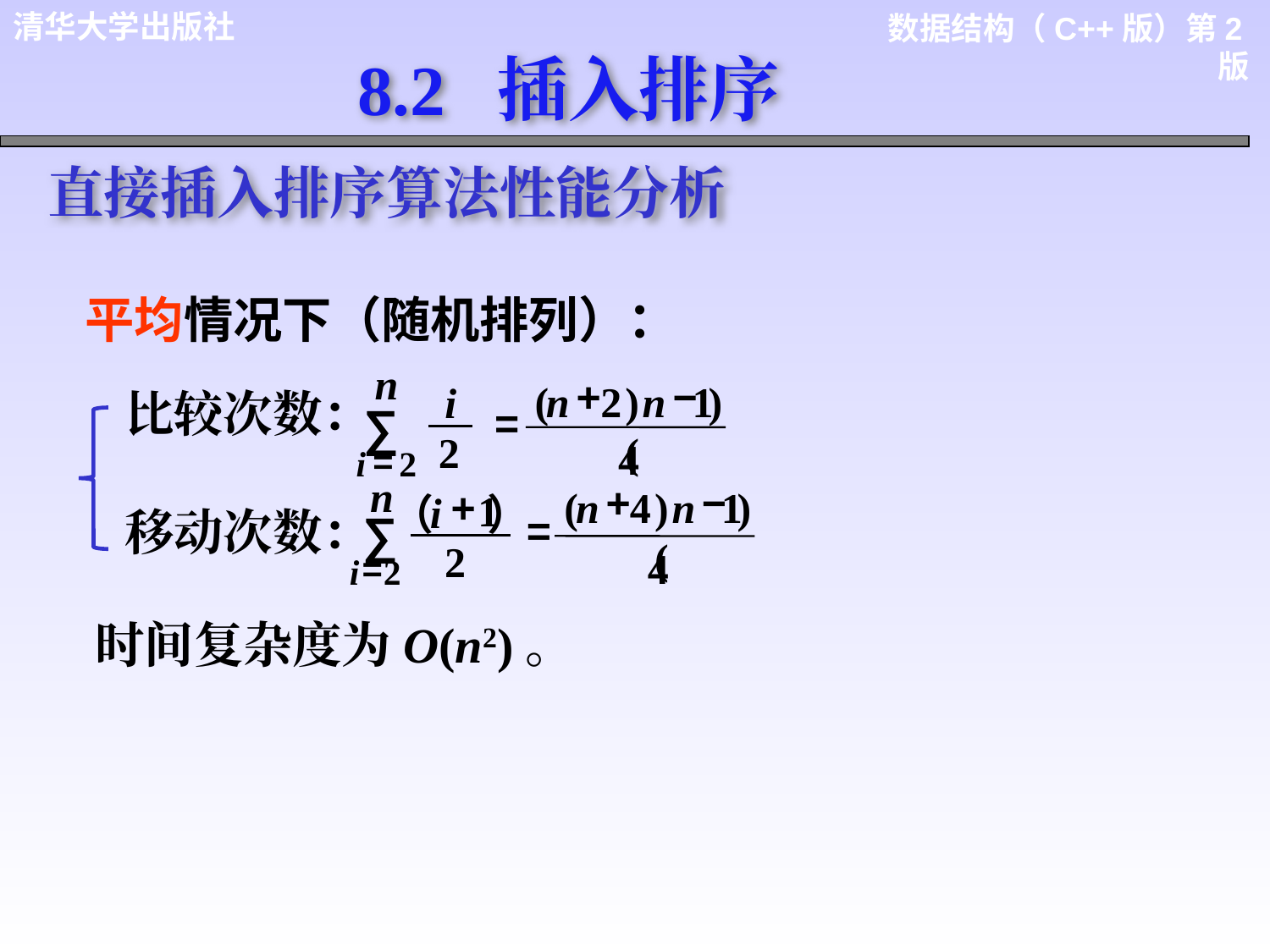

8.2  插入排序
直接插入排序算法性能分析
平均情况下（随机排列）：

n
+
−
(
n
2
)(
n
1
)
i
2
∑
=
4
=
i
2
比较次数：

移动次数：

n
+
−
(
n
4
)(
n
1
)
+
1
i
（
）
2
∑
=
4
=
i
2
时间复杂度为O(n2)。